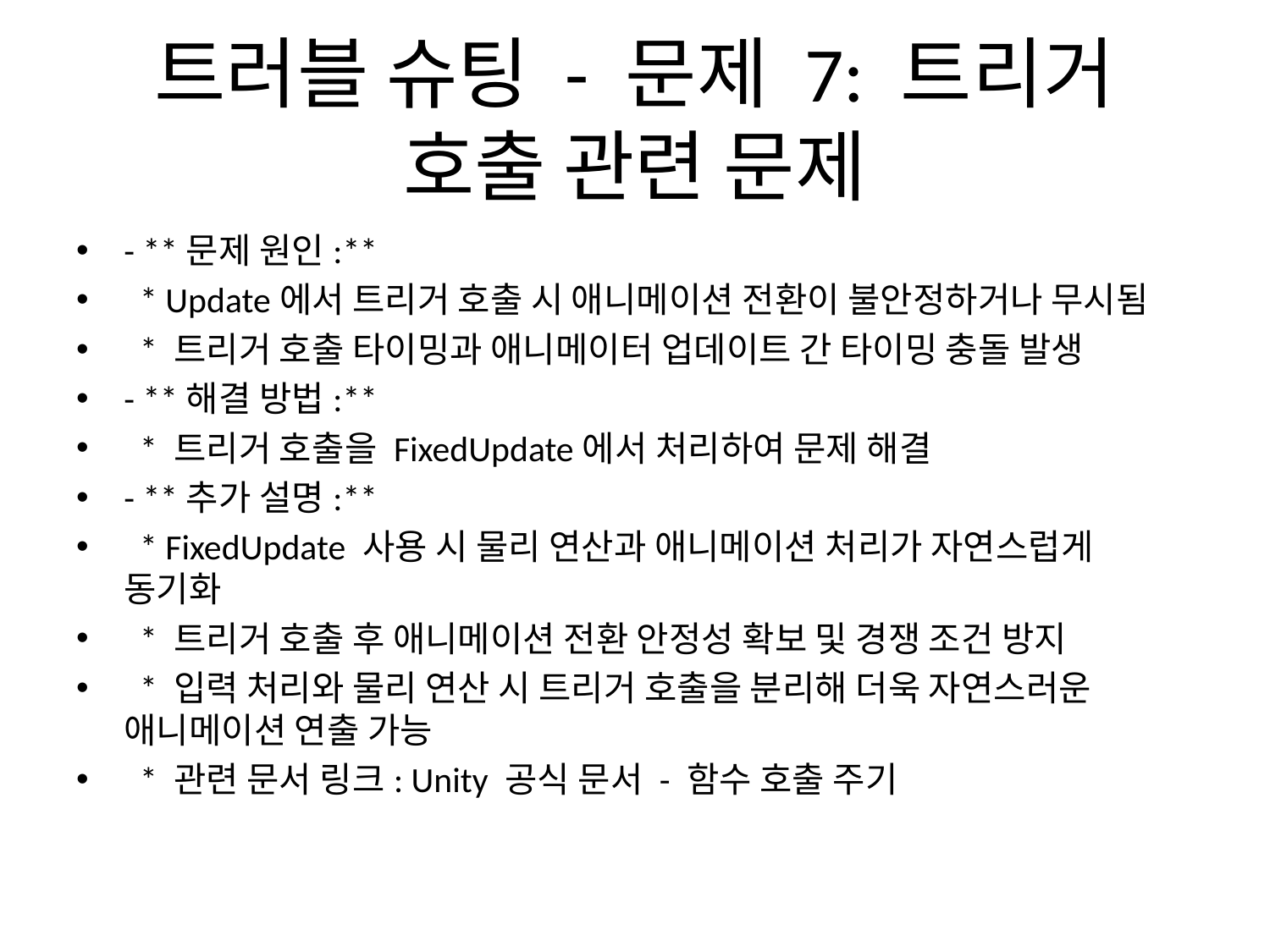

# 트러블 슈팅 - 문제 7: 트리거 호출 관련 문제
- **문제 원인:**
  * Update에서 트리거 호출 시 애니메이션 전환이 불안정하거나 무시됨
  * 트리거 호출 타이밍과 애니메이터 업데이트 간 타이밍 충돌 발생
- **해결 방법:**
  * 트리거 호출을 FixedUpdate에서 처리하여 문제 해결
- **추가 설명:**
  * FixedUpdate 사용 시 물리 연산과 애니메이션 처리가 자연스럽게 동기화
  * 트리거 호출 후 애니메이션 전환 안정성 확보 및 경쟁 조건 방지
  * 입력 처리와 물리 연산 시 트리거 호출을 분리해 더욱 자연스러운 애니메이션 연출 가능
  * 관련 문서 링크: Unity 공식 문서 - 함수 호출 주기